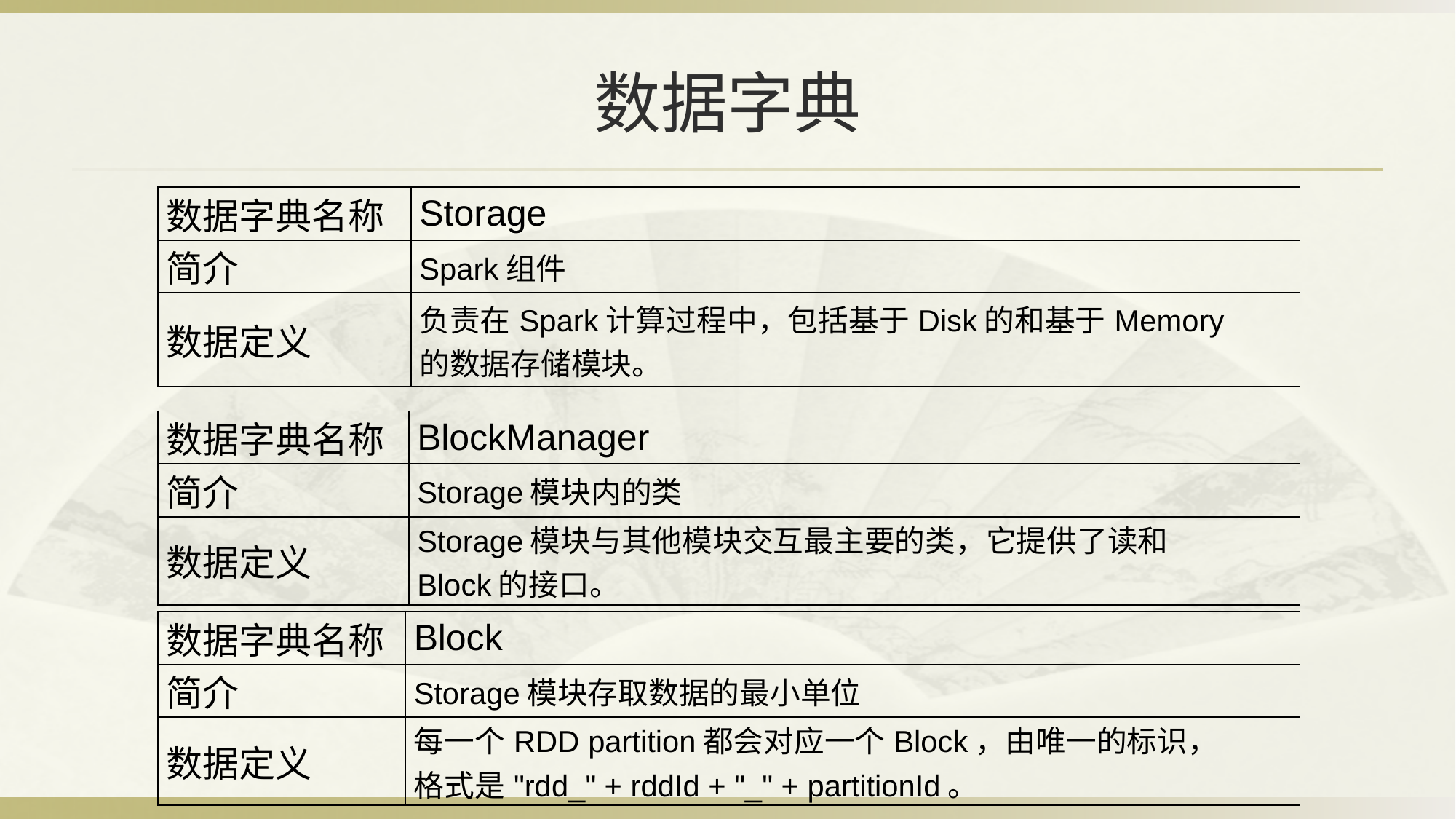

# 数据字典
| 数据字典名称 | Storage |
| --- | --- |
| 简介 | Spark组件 |
| 数据定义 | 负责在Spark计算过程中，包括基于Disk的和基于Memory 的数据存储模块。 |
| 数据字典名称 | BlockManager |
| --- | --- |
| 简介 | Storage模块内的类 |
| 数据定义 | Storage模块与其他模块交互最主要的类，它提供了读和 Block的接口。 |

| 数据字典名称 | Block |
| --- | --- |
| 简介 | Storage模块存取数据的最小单位 |
| 数据定义 | 每一个RDD partition都会对应一个Block，由唯一的标识， 格式是"rdd\_" + rddId + "\_" + partitionId。 |